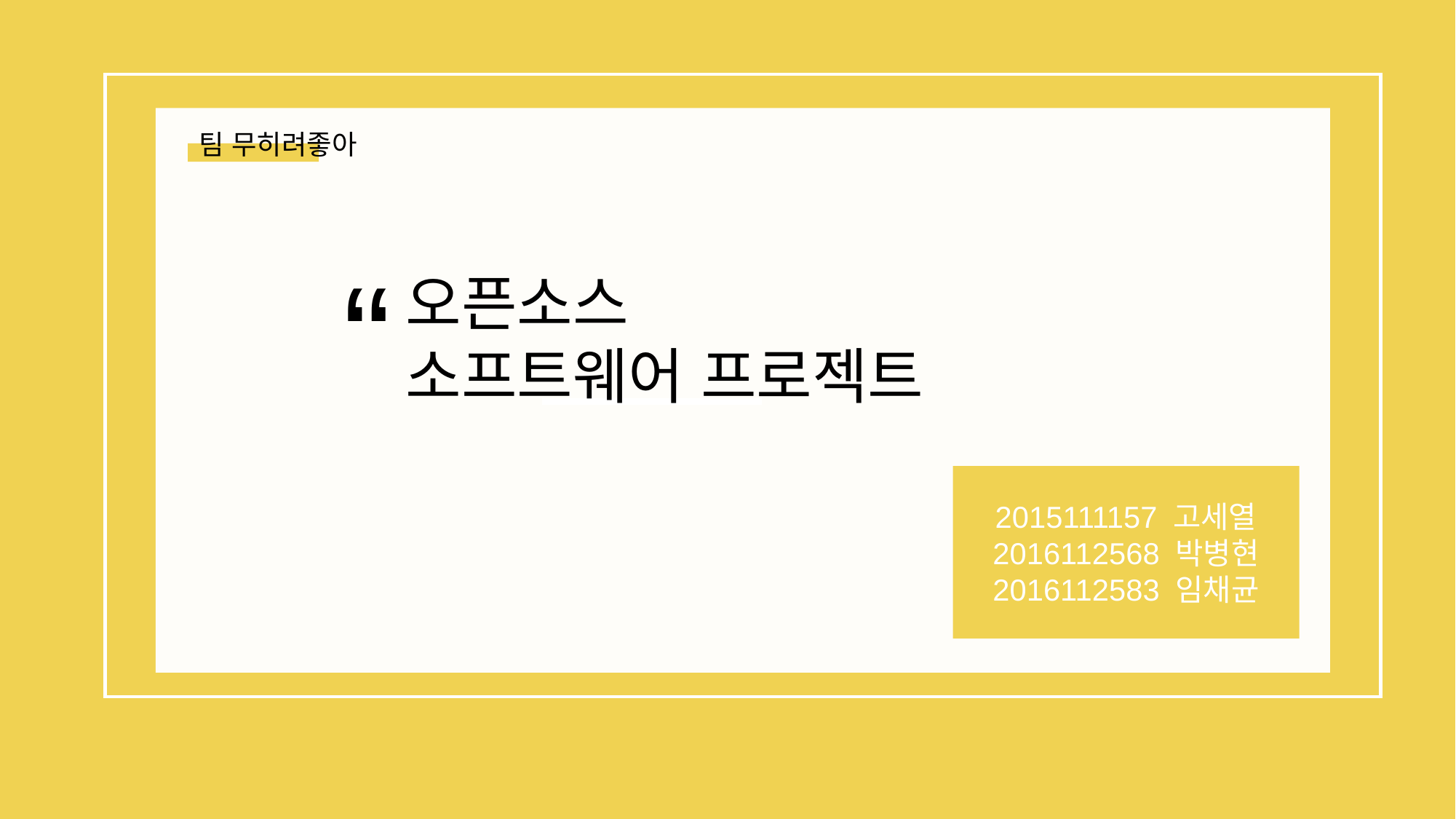

팀 무히려좋아

“
오픈소스
소프트웨어 프로젝트

2015111157 고세열
2016112568 박병현
2016112583 임채균